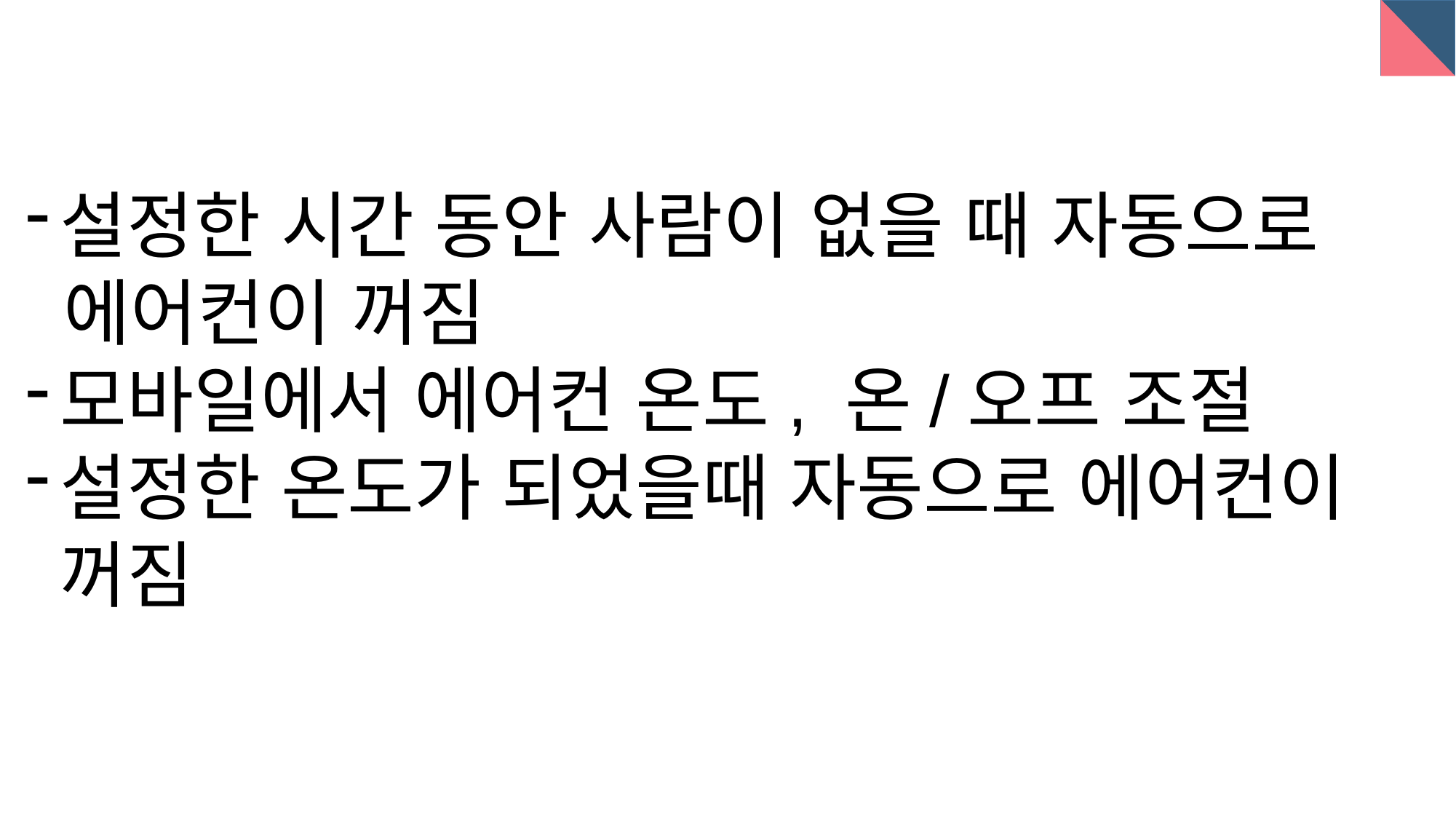

설정한 시간 동안 사람이 없을 때 자동으로
 에어컨이 꺼짐
모바일에서 에어컨 온도, 온/오프 조절
설정한 온도가 되었을때 자동으로 에어컨이 꺼짐